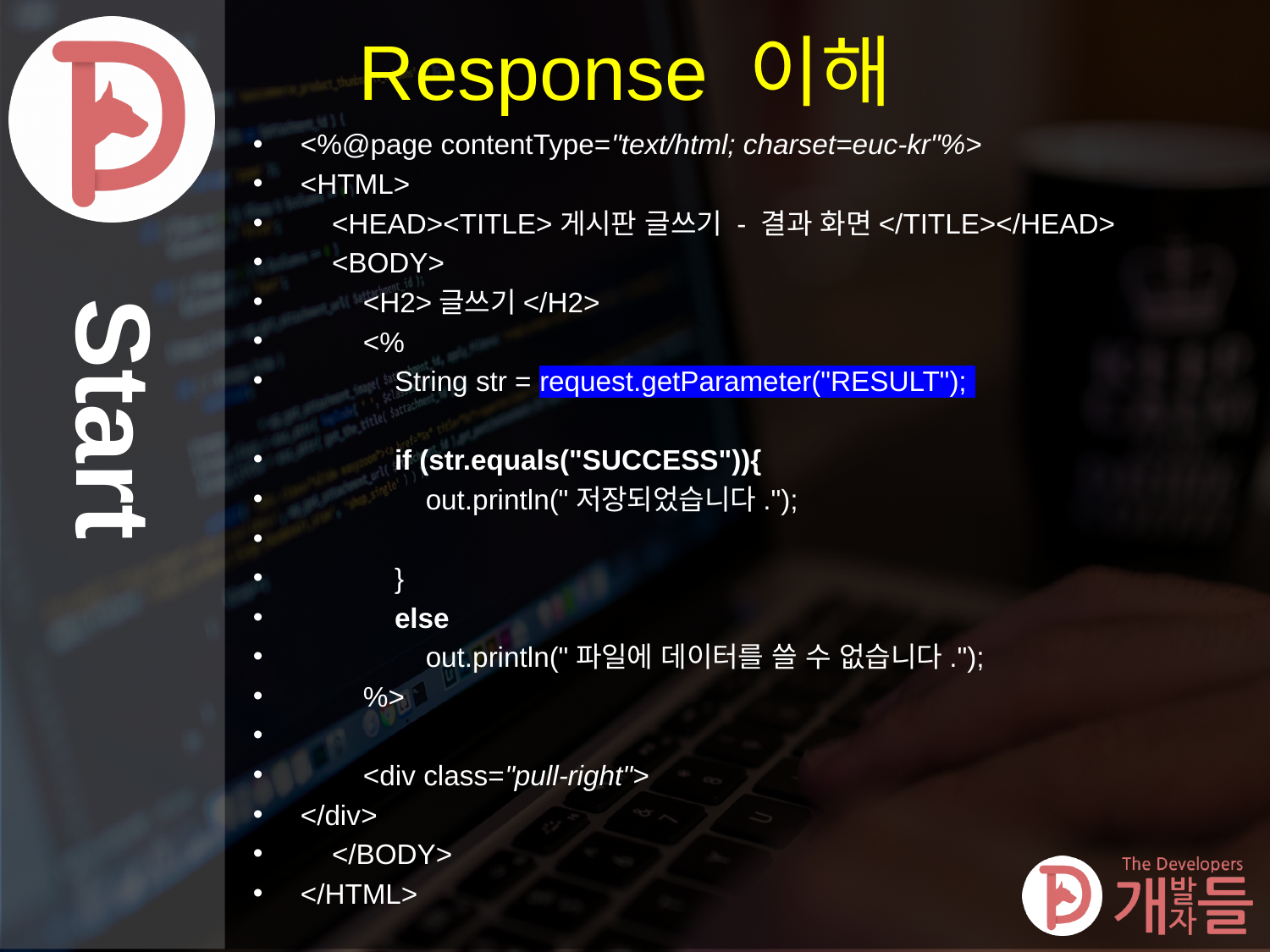

# Response 이해
<%@page contentType="text/html; charset=euc-kr"%>
<HTML>
    <HEAD><TITLE>게시판 글쓰기 - 결과 화면</TITLE></HEAD>
    <BODY>
        <H2>글쓰기</H2>
        <%
            String str = request.getParameter("RESULT");

            if (str.equals("SUCCESS")){
                out.println("저장되었습니다.");

            }
            else
                out.println("파일에 데이터를 쓸 수 없습니다.");
        %>

        <div class="pull-right">
</div>
    </BODY>
</HTML>

Start